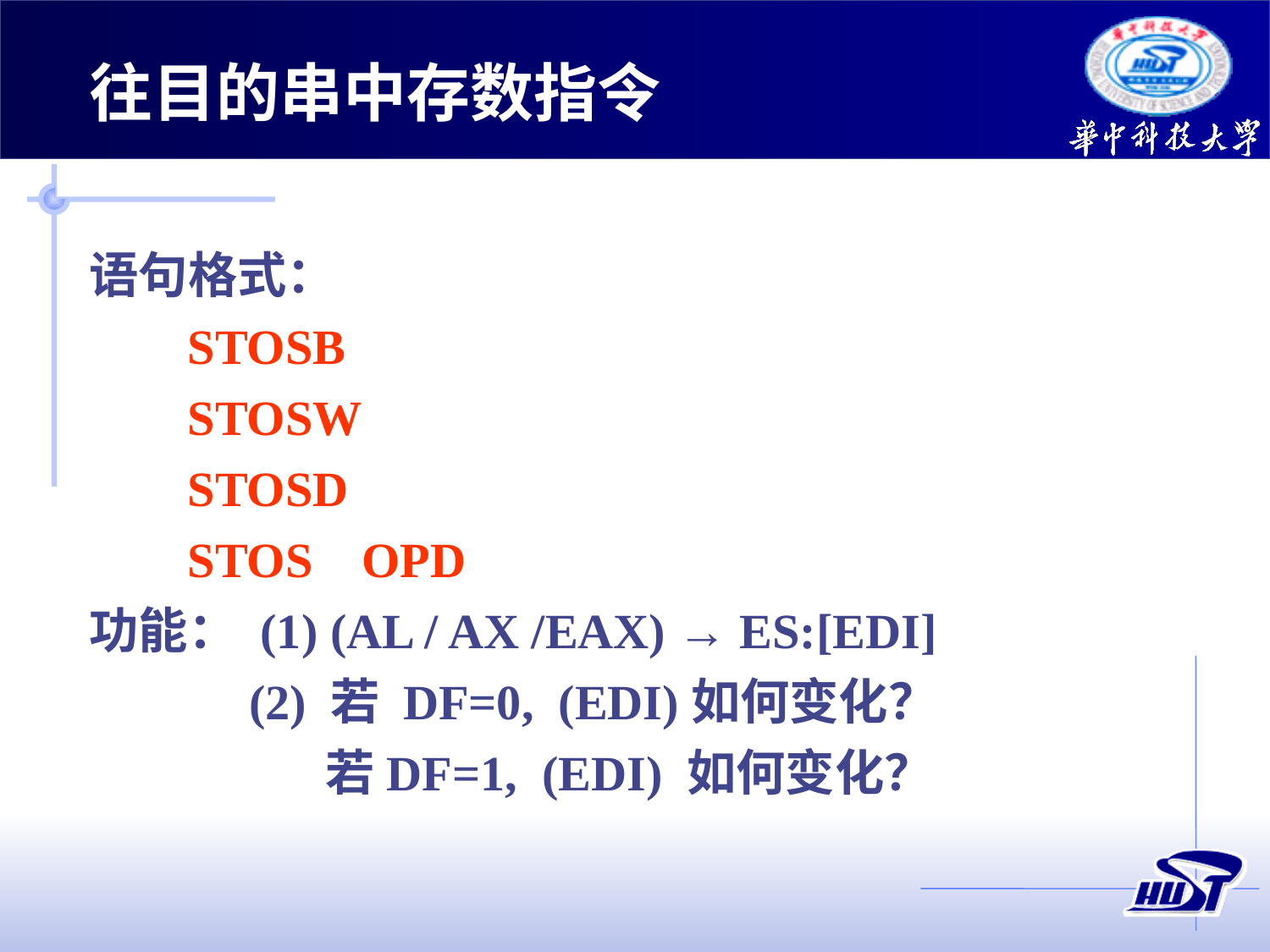

往目的串中存数指令
语句格式：
        STOSB
        STOSW
        STOSD
        STOS    OPD
功能： (1) (AL / AX /EAX) → ES:[EDI]
             (2) 若 DF=0,  (EDI)如何变化？
                    若DF=1,  (EDI) 如何变化？